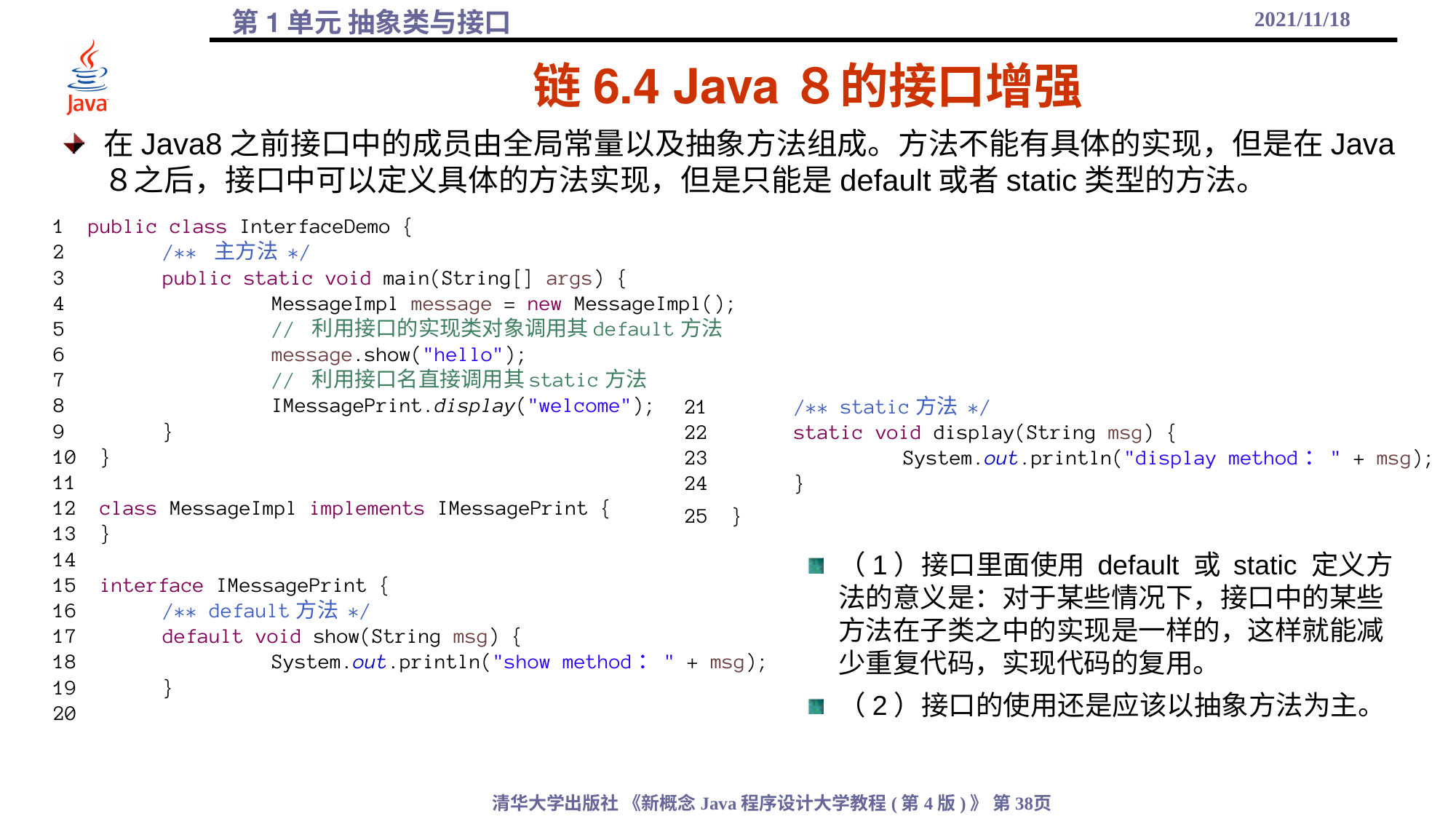

2021/11/18
# 链6.4 Java８的接口增强
在Java8之前接口中的成员由全局常量以及抽象方法组成。方法不能有具体的实现，但是在Java８之后，接口中可以定义具体的方法实现，但是只能是default或者static类型的方法。
1  public class InterfaceDemo {
2	/** 主方法 */
3	public static void main(String[] args) {
4		MessageImpl message = new MessageImpl();
5		// 利用接口的实现类对象调用其default方法
6		message.show("hello");
7		// 利用接口名直接调用其static方法
8		IMessagePrint.display("welcome");
9	}
10  }
11
12  class MessageImpl implements IMessagePrint {
13  }
14
15  interface IMessagePrint {
16	/** default方法 */
17	default void show(String msg) {
18		System.out.println("show method：" + msg);
19	}
20

21	/** static方法 */
22	static void display(String msg) {
23		System.out.println("display method：" + msg);
24	}
25  }
（1）接口里面使用 default 或 static 定义方法的意义是：对于某些情况下，接口中的某些方法在子类之中的实现是一样的，这样就能减少重复代码，实现代码的复用。
（2）接口的使用还是应该以抽象方法为主。